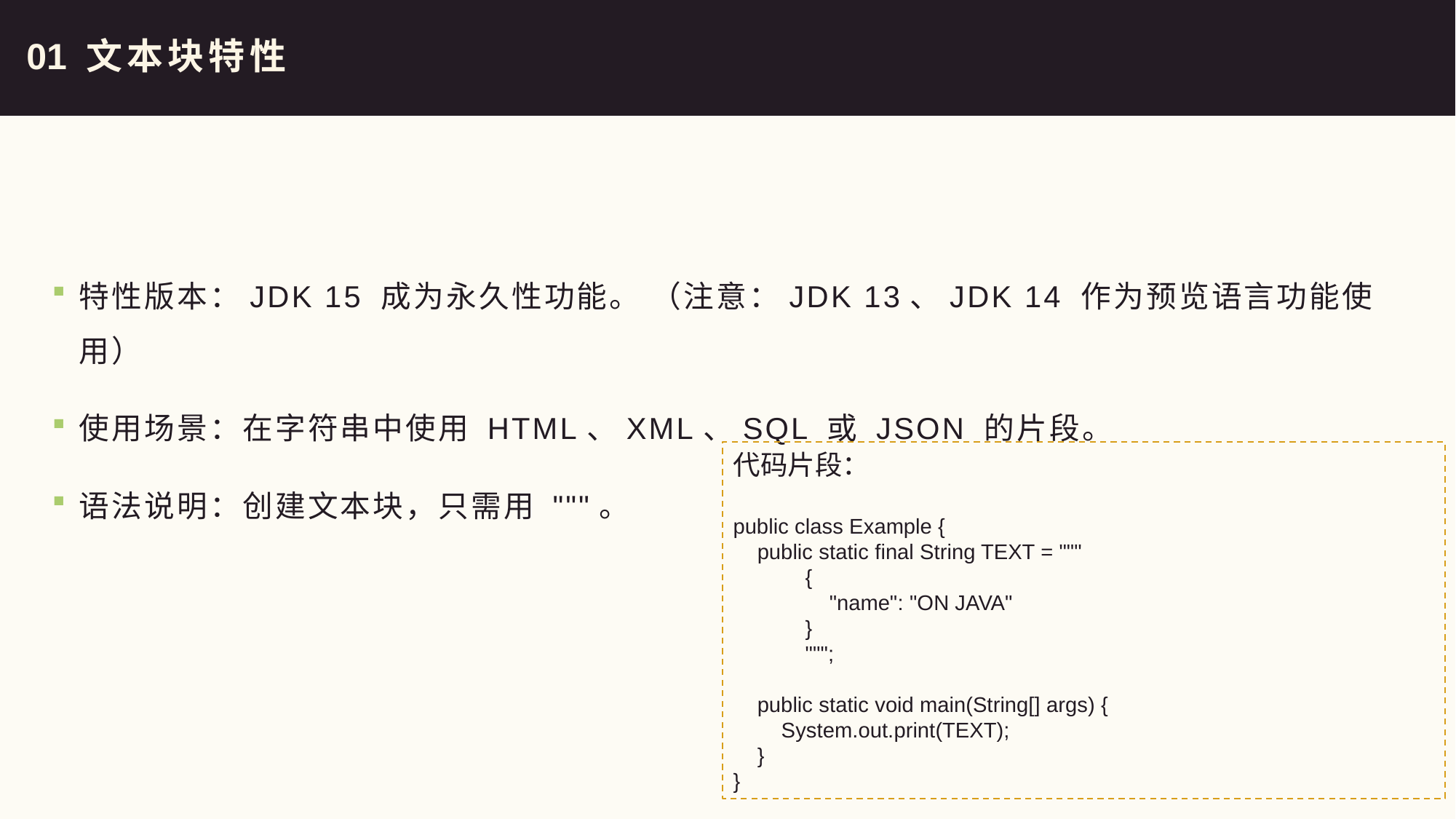

01 文本块特性
特性版本：JDK 15 成为永久性功能。 （注意：JDK 13、JDK 14 作为预览语言功能使用）
使用场景：在字符串中使用 HTML、XML、SQL 或 JSON 的片段。
语法说明：创建文本块，只需用 """。
代码片段：

public class Example {
    public static final String TEXT = """
            {
                "name": "ON JAVA"
            }
            """;

    public static void main(String[] args) {
        System.out.print(TEXT);
    }
}